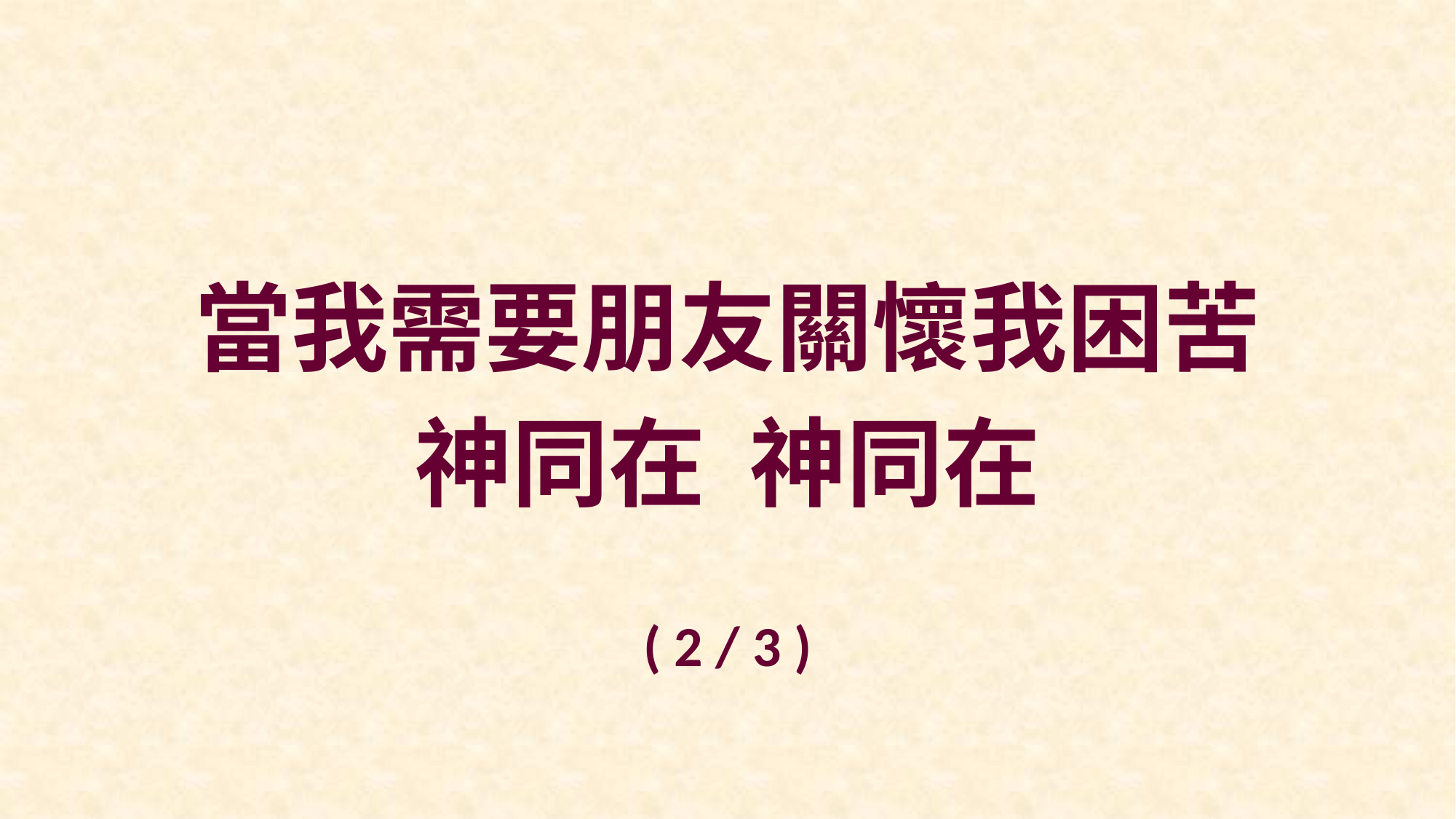

當我需要朋友關懷我困苦
神同在  神同在
( 2 / 3 )